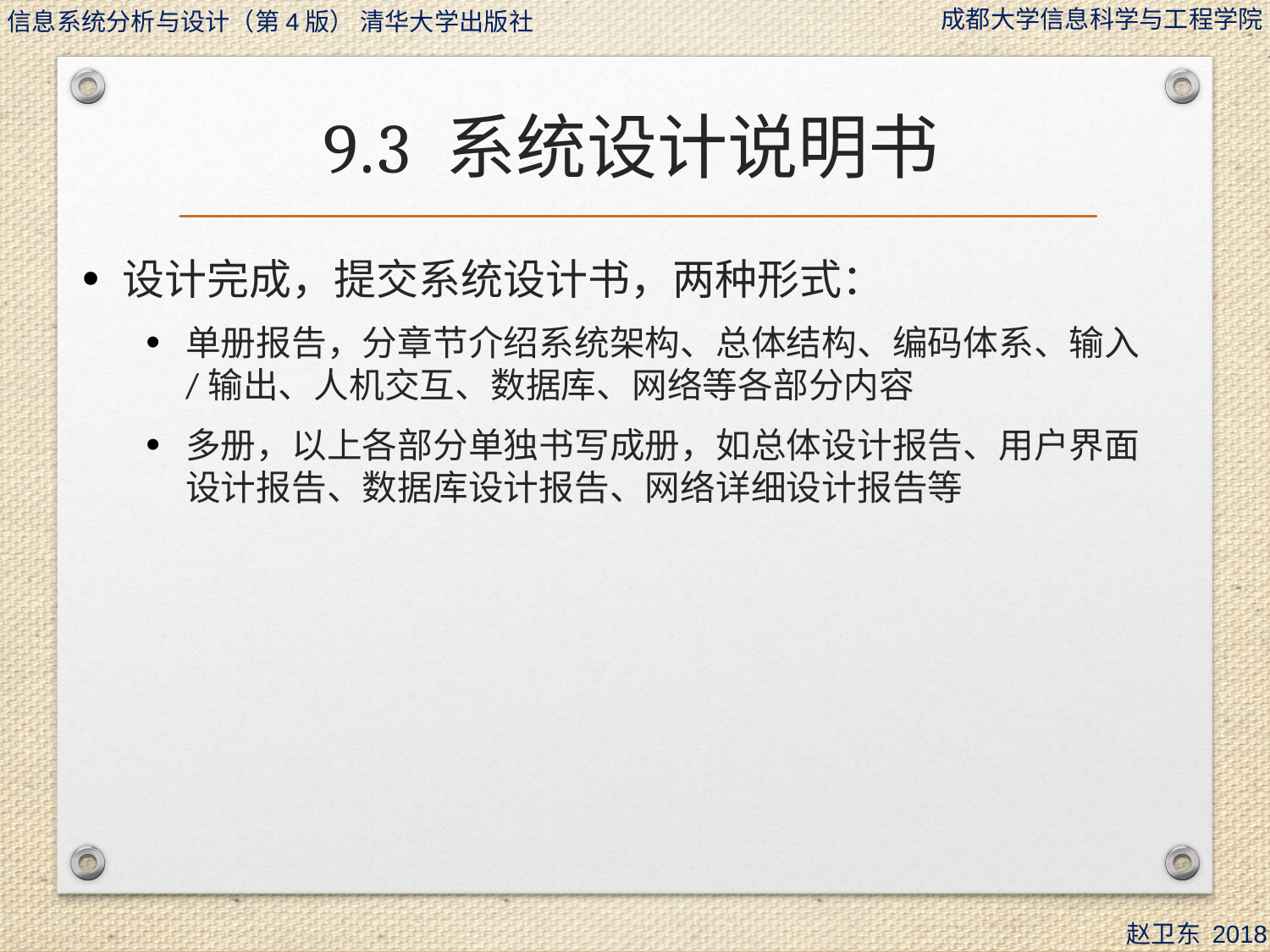

# 9.3 系统设计说明书
设计完成，提交系统设计书，两种形式：
单册报告，分章节介绍系统架构、总体结构、编码体系、输入/输出、人机交互、数据库、网络等各部分内容
多册，以上各部分单独书写成册，如总体设计报告、用户界面设计报告、数据库设计报告、网络详细设计报告等